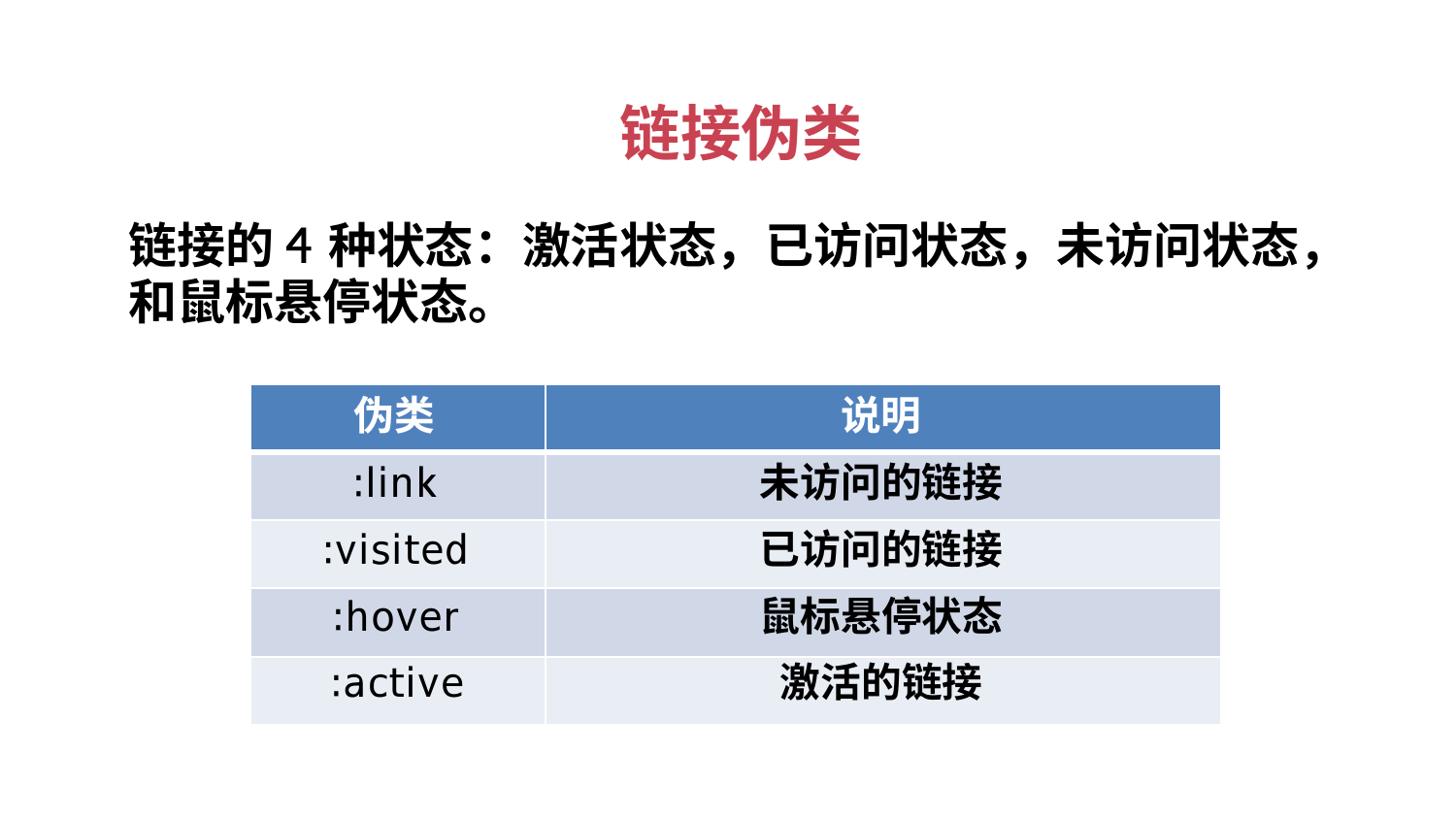

链接伪类

链接的4种状态：激活状态，已访问状态，未访问状态，
和鼠标悬停状态。

				伪类
			:link
:visited
		:hover
	:active
		说明
未访问的链接
已访问的链接
鼠标悬停状态
	激活的链接